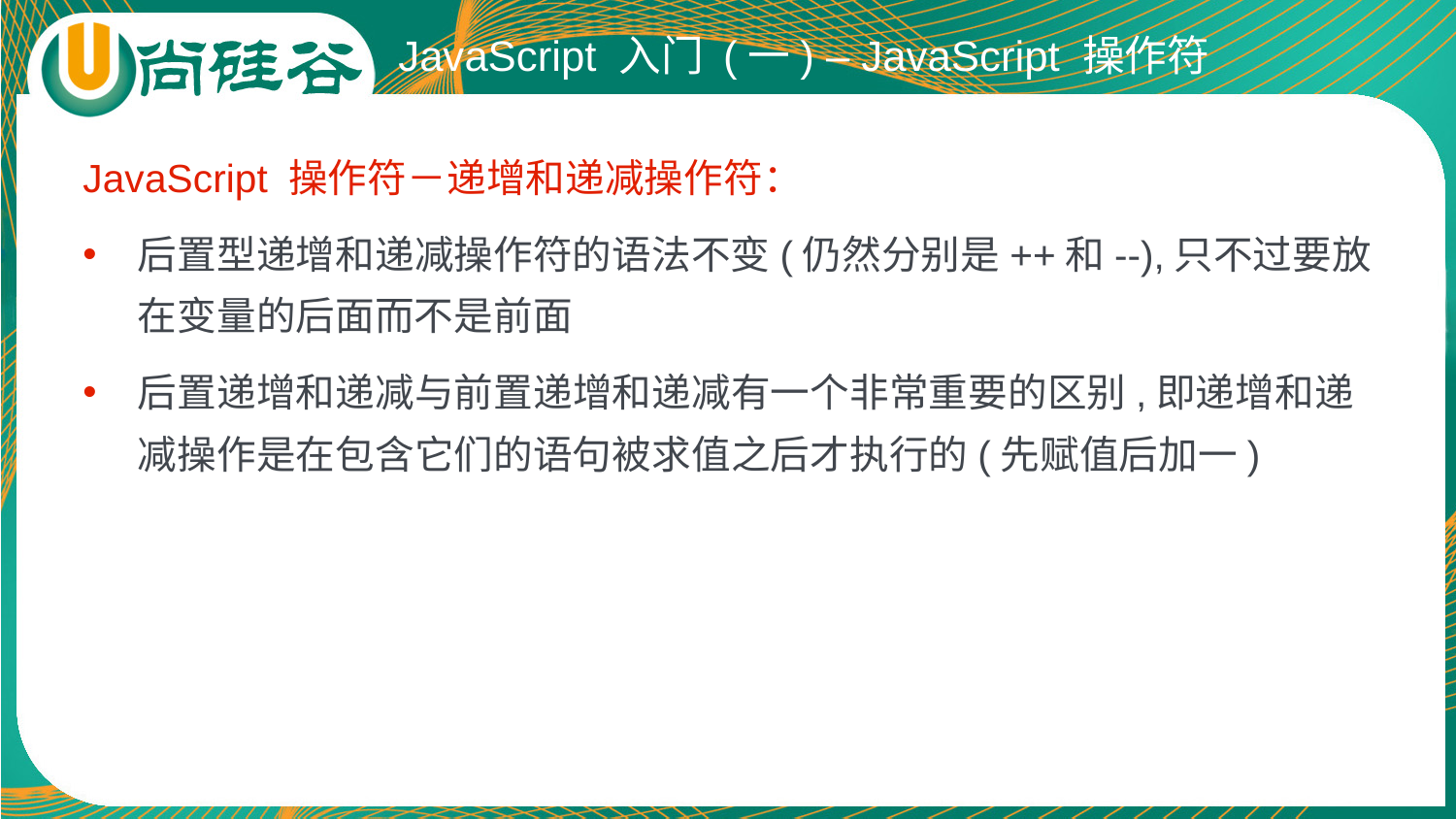

# JavaScript 入门 (一) – JavaScript 操作符
JavaScript 操作符－递增和递减操作符：
后置型递增和递减操作符的语法不变(仍然分别是++和--),只不过要放在变量的后面而不是前面
后置递增和递减与前置递增和递减有一个非常重要的区别,即递增和递减操作是在包含它们的语句被求值之后才执行的(先赋值后加一)